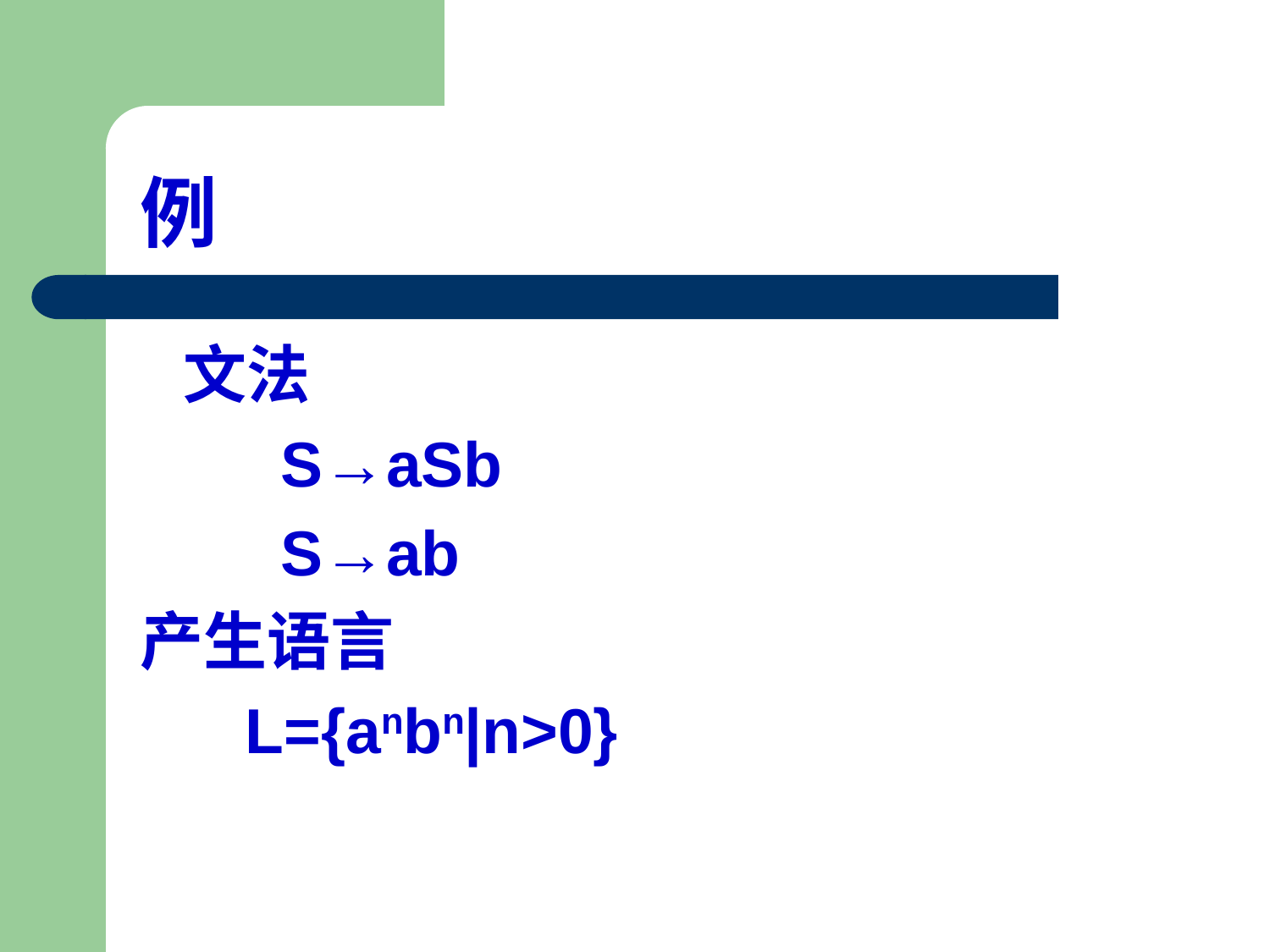

# 例
  文法
        S→aSb
        S→ab
产生语言
      L={anbn|n>0}